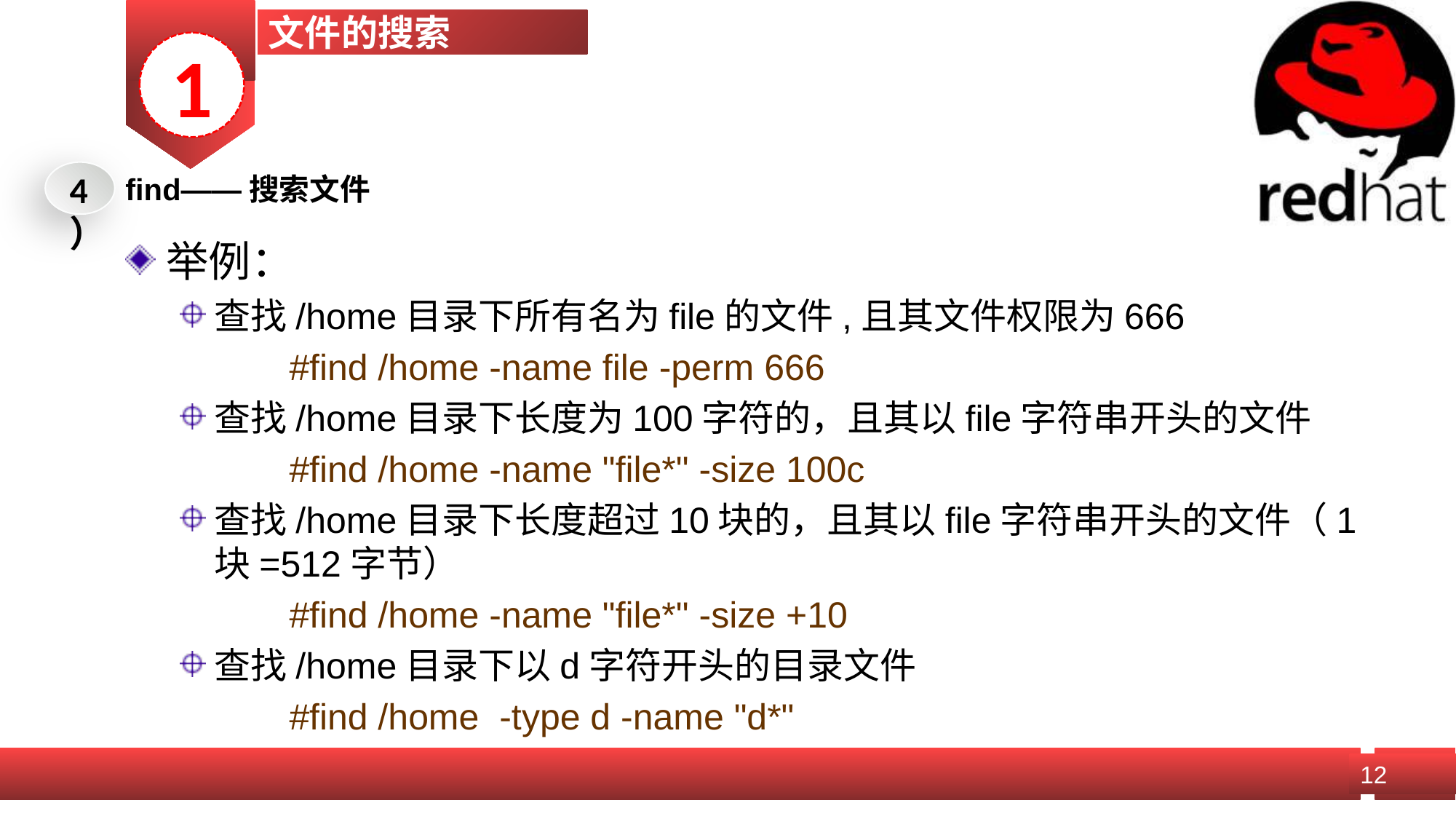

文件的搜索
1
4）

find——搜索文件
举例：
查找/home目录下所有名为file的文件,且其文件权限为666
	#find /home -name file -perm 666
查找/home目录下长度为100字符的，且其以file字符串开头的文件
	#find /home -name "file*" -size 100c
查找/home目录下长度超过10块的，且其以file字符串开头的文件（1块=512字节）
	#find /home -name "file*" -size +10
查找/home目录下以d字符开头的目录文件
	#find /home  -type d -name "d*"